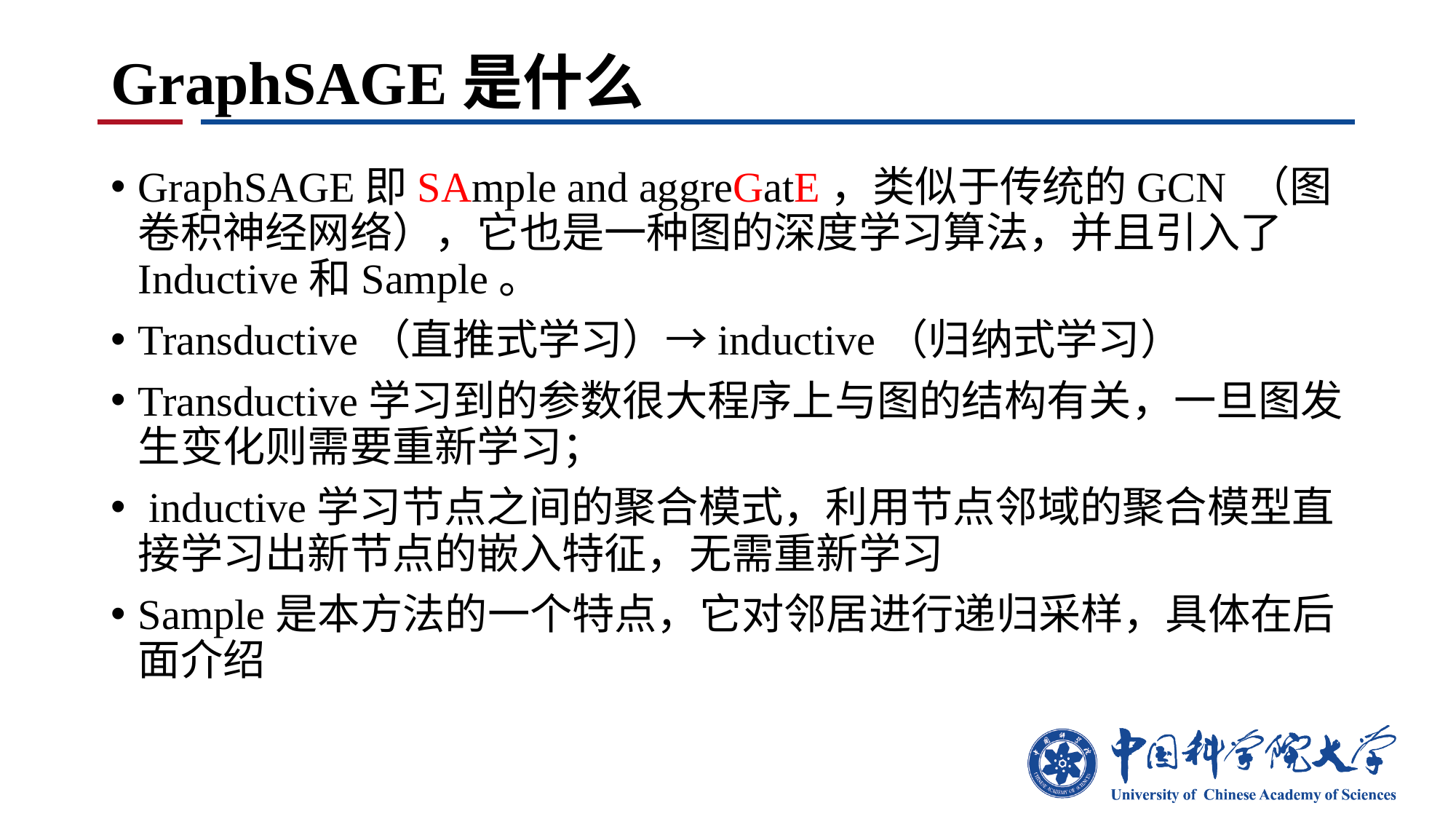

# GraphSAGE是什么
GraphSAGE即SAmple and aggreGatE，类似于传统的GCN （图卷积神经网络），它也是一种图的深度学习算法，并且引入了Inductive和Sample。
Transductive（直推式学习）→inductive（归纳式学习）
Transductive学习到的参数很大程序上与图的结构有关，一旦图发生变化则需要重新学习；
 inductive学习节点之间的聚合模式，利用节点邻域的聚合模型直接学习出新节点的嵌入特征，无需重新学习
Sample是本方法的一个特点，它对邻居进行递归采样，具体在后面介绍